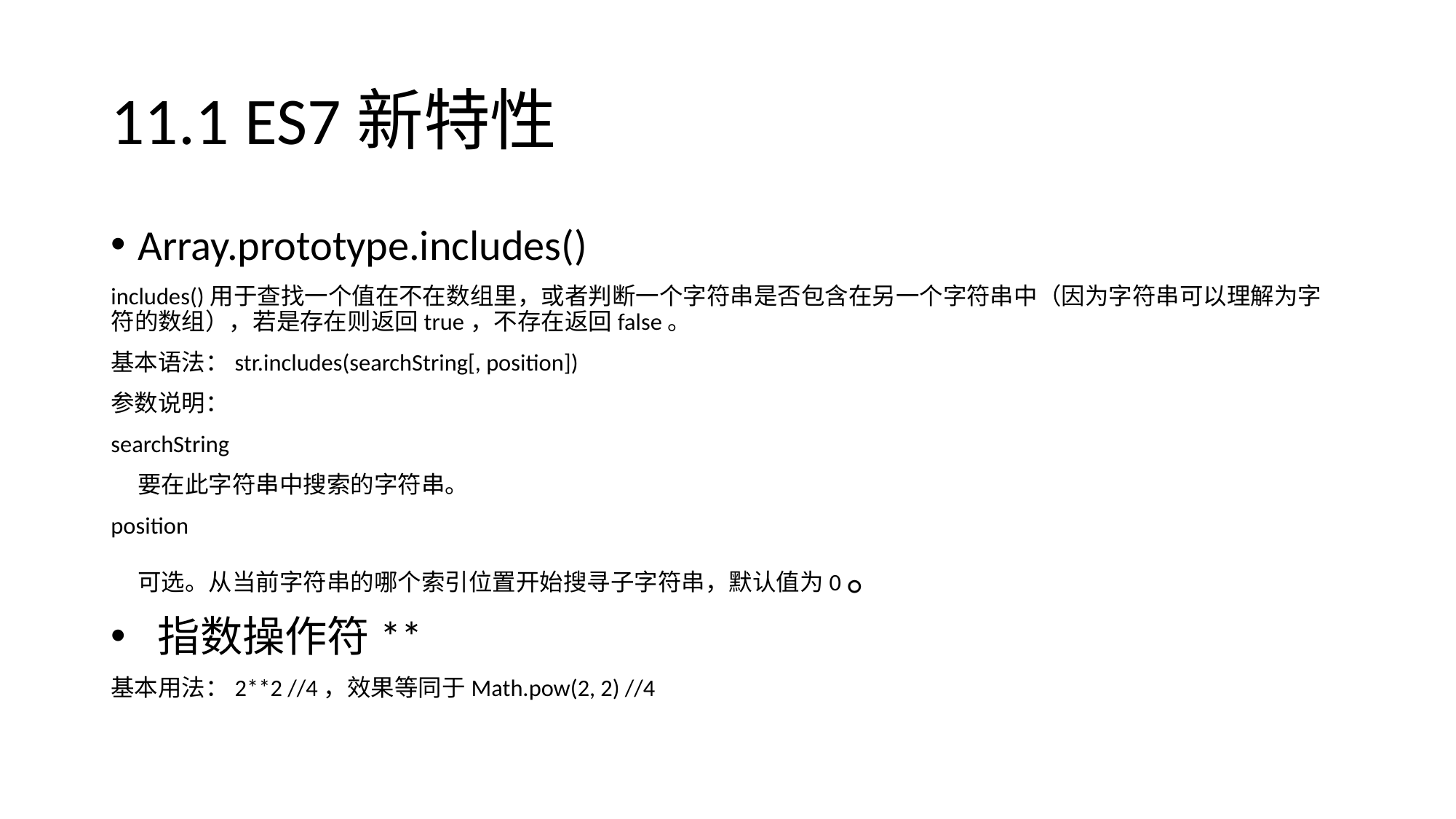

# 11.1 ES7新特性
Array.prototype.includes()
includes()用于查找一个值在不在数组里，或者判断一个字符串是否包含在另一个字符串中（因为字符串可以理解为字符的数组），若是存在则返回true，不存在返回false。
基本语法：str.includes(searchString[, position])
参数说明：
searchString
    要在此字符串中搜索的字符串。
position
    可选。从当前字符串的哪个索引位置开始搜寻子字符串，默认值为0。
 指数操作符**
基本用法：2**2 //4，效果等同于Math.pow(2, 2) //4